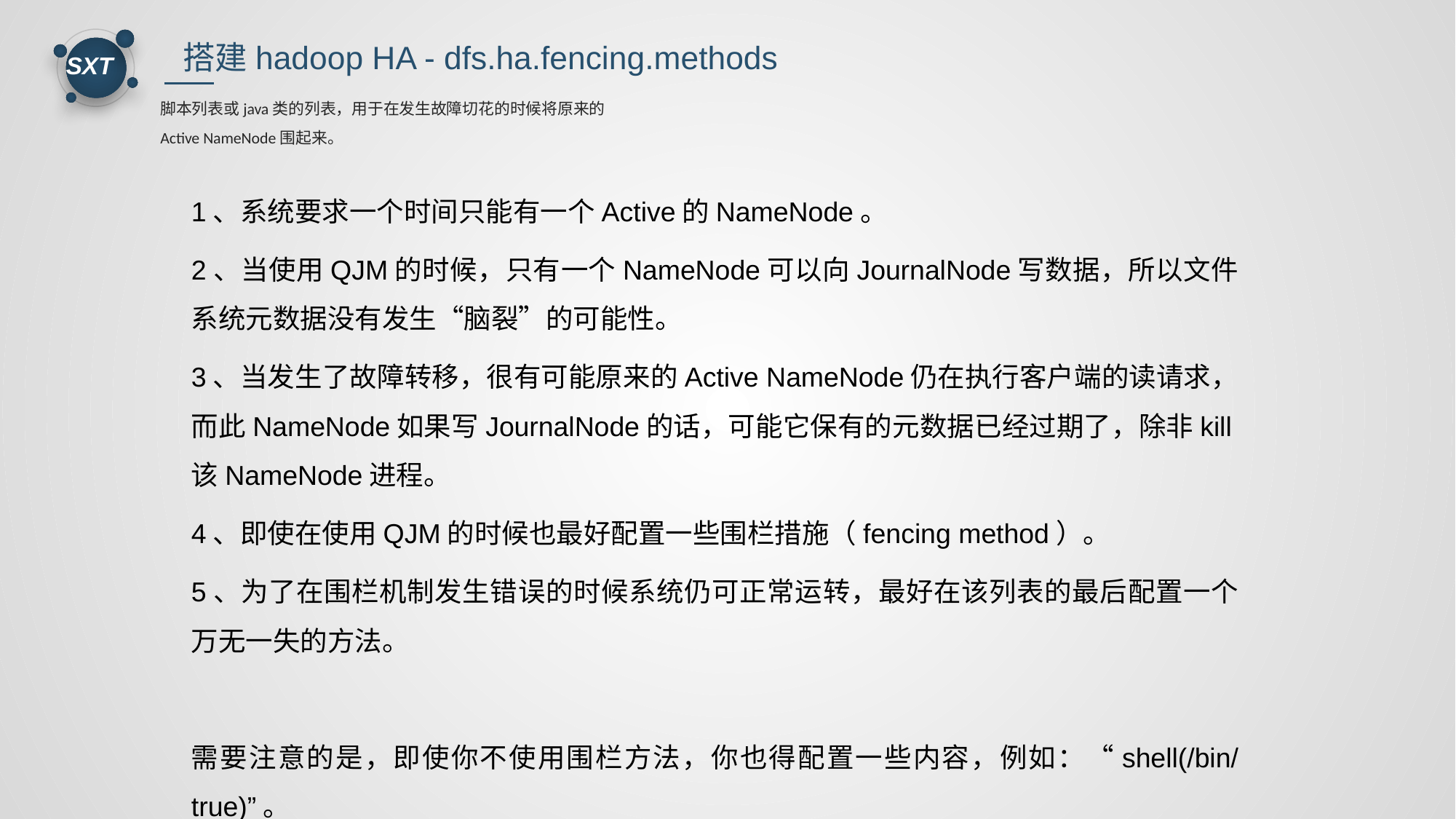

搭建hadoop HA - dfs.ha.fencing.methods
脚本列表或java类的列表，用于在发生故障切花的时候将原来的Active NameNode围起来。
1、系统要求一个时间只能有一个Active的NameNode。
2、当使用QJM的时候，只有一个NameNode可以向JournalNode写数据，所以文件系统元数据没有发生“脑裂”的可能性。
3、当发生了故障转移，很有可能原来的Active NameNode仍在执行客户端的读请求，而此NameNode如果写JournalNode的话，可能它保有的元数据已经过期了，除非kill该NameNode进程。
4、即使在使用QJM的时候也最好配置一些围栏措施（fencing method）。
5、为了在围栏机制发生错误的时候系统仍可正常运转，最好在该列表的最后配置一个万无一失的方法。

需要注意的是，即使你不使用围栏方法，你也得配置一些内容，例如：“shell(/bin/true)”。